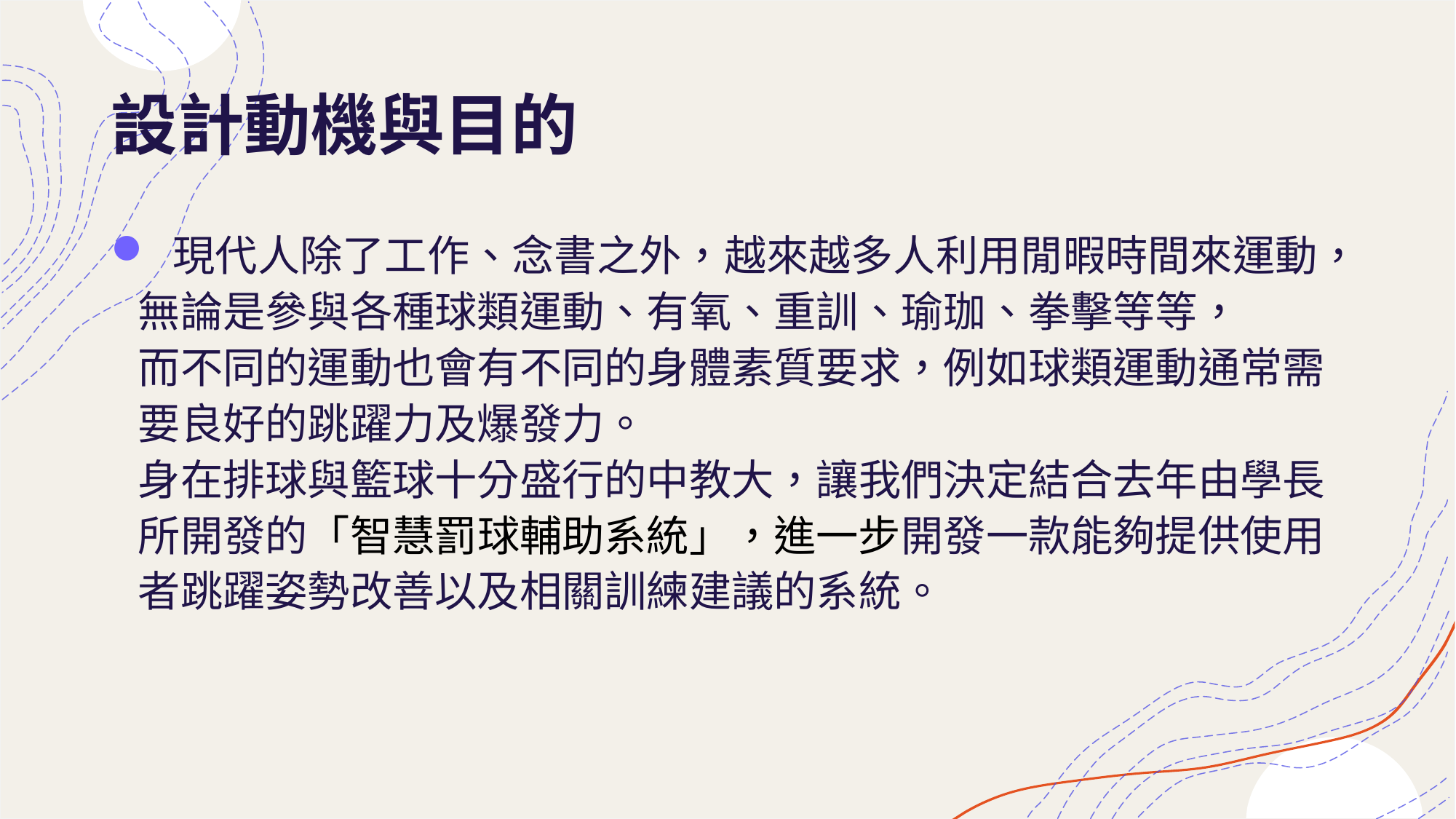

# 設計動機與目的
 現代人除了工作、念書之外，越來越多人利用閒暇時間來運動，無論是參與各種球類運動、有氧、重訓、瑜珈、拳擊等等，
而不同的運動也會有不同的身體素質要求，例如球類運動通常需要良好的跳躍力及爆發力。
身在排球與籃球十分盛行的中教大，讓我們決定結合去年由學長所開發的「智慧罰球輔助系統」，進一步開發一款能夠提供使用者跳躍姿勢改善以及相關訓練建議的系統。